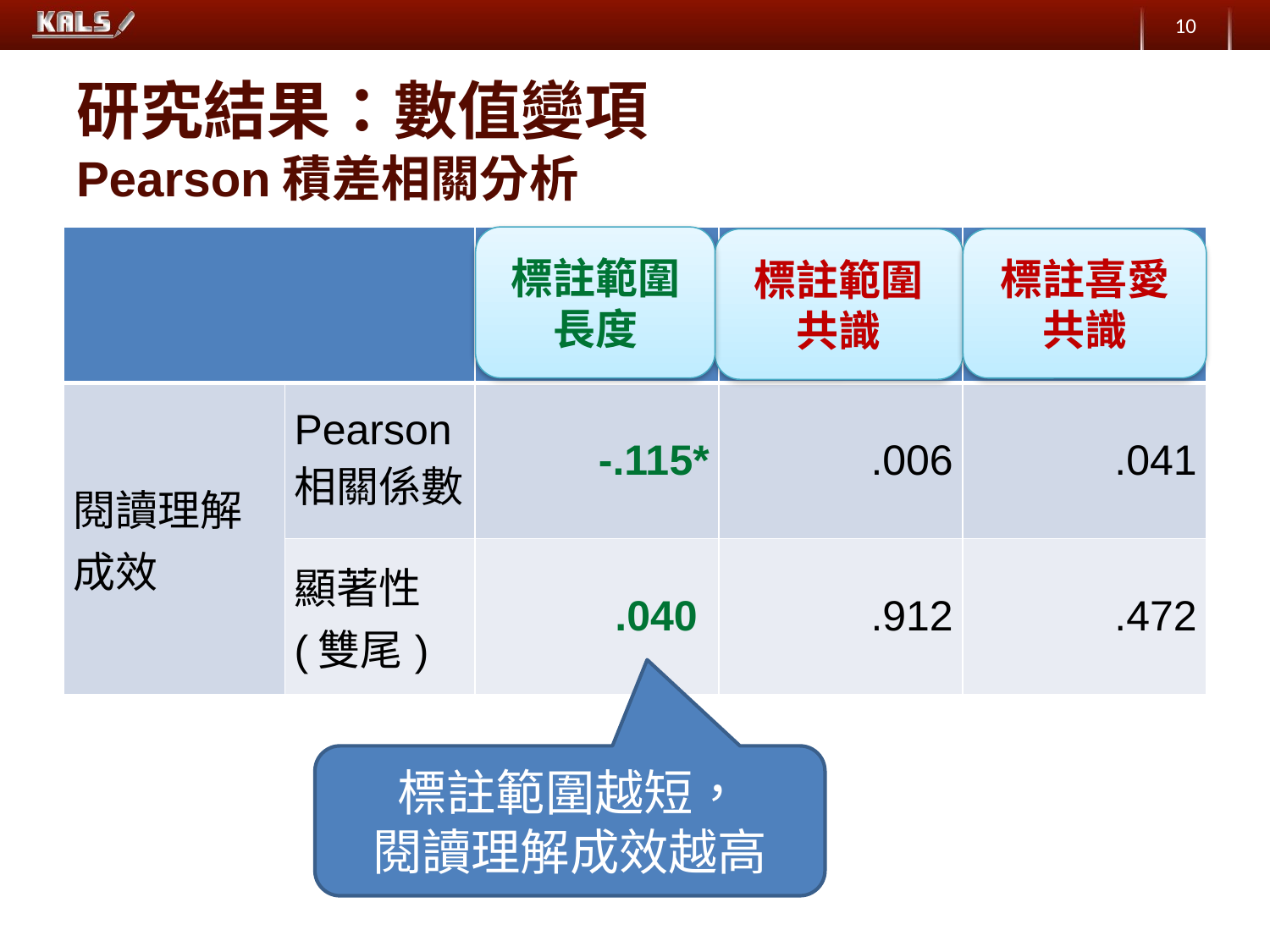

10
# 研究結果：數值變項 Pearson積差相關分析
標註範圍長度
|  |  | 標註範圍 長度 | 標註範圍 共識 | 標註喜愛 共識 |
| --- | --- | --- | --- | --- |
| 閱讀理解成效 | Pearson相關係數 | -.115\* | .006 | .041 |
|  | 顯著性 (雙尾) | .040 | .912 | .472 |
標註範圍共識
標註喜愛共識
標註範圍越短，
閱讀理解成效越高